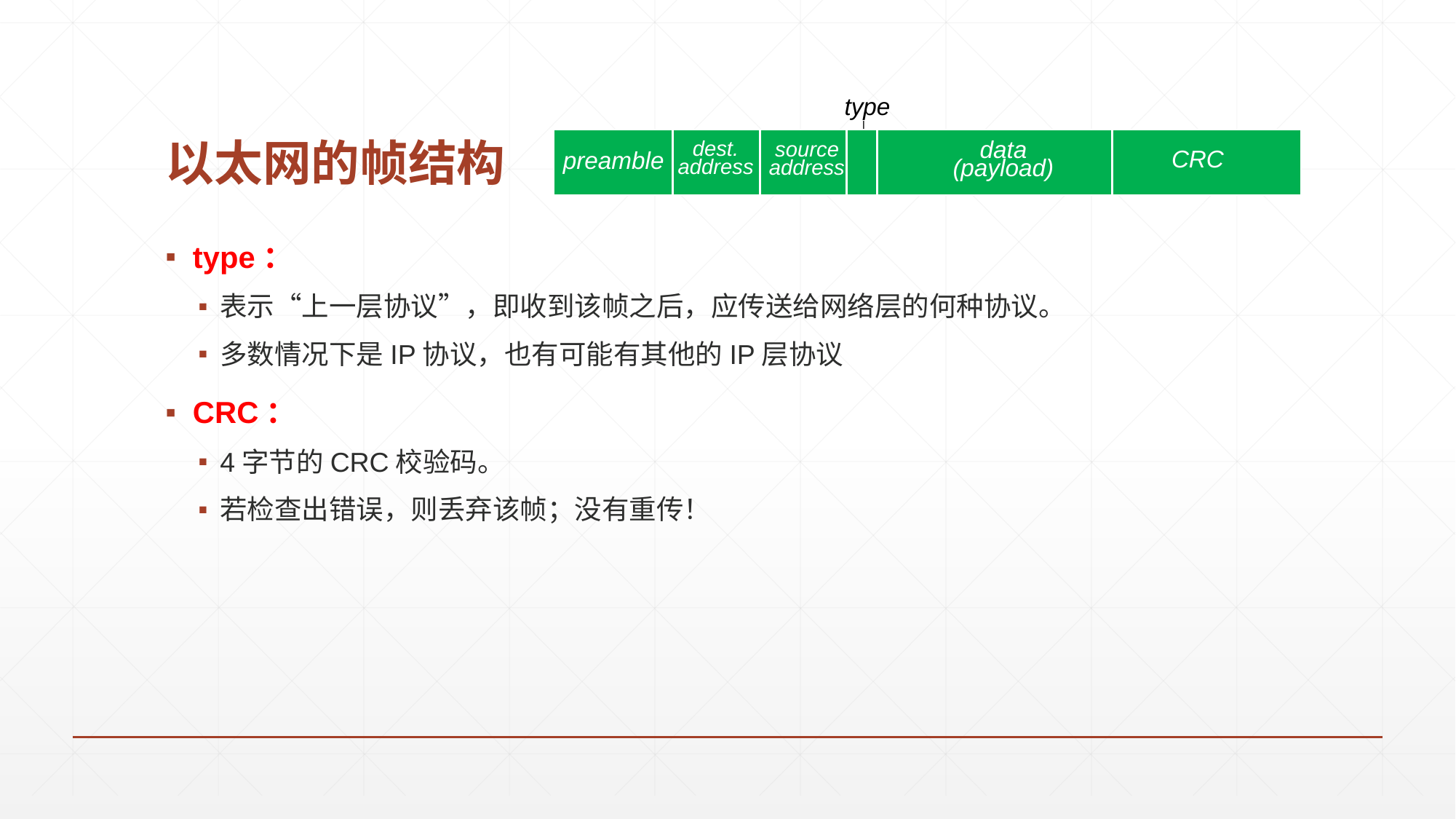

# 以太网的帧结构
type

dest.
address
source
address
data (payload)
CRC
preamble
type：
表示“上一层协议”，即收到该帧之后，应传送给网络层的何种协议。
多数情况下是IP协议，也有可能有其他的IP层协议
CRC：
4字节的CRC校验码。
若检查出错误，则丢弃该帧；没有重传！